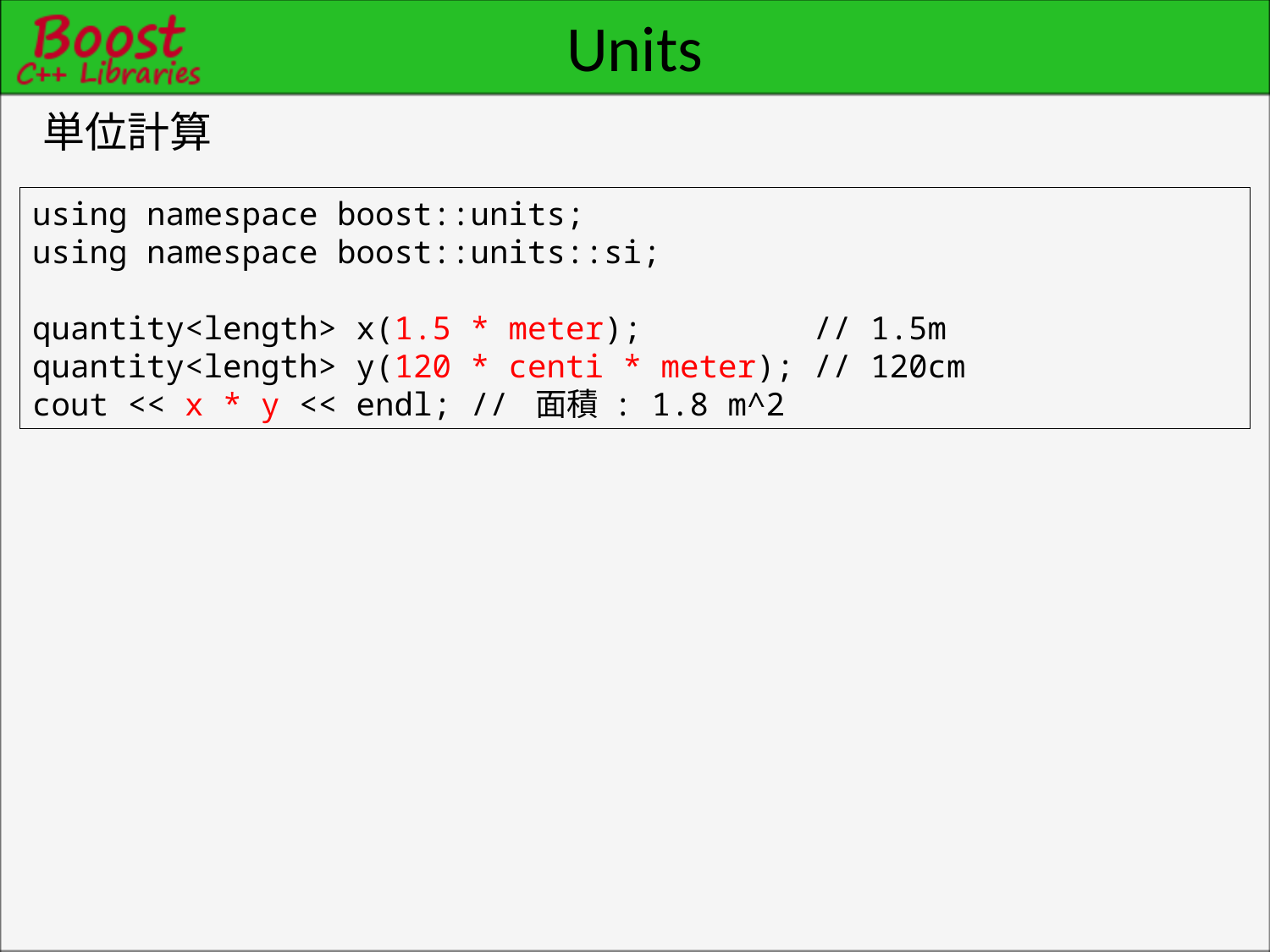

# Units
単位計算
using namespace boost::units;
using namespace boost::units::si;

quantity<length> x(1.5 * meter);         // 1.5m
quantity<length> y(120 * centi * meter); // 120cm
cout << x * y << endl; // 面積 : 1.8 m^2